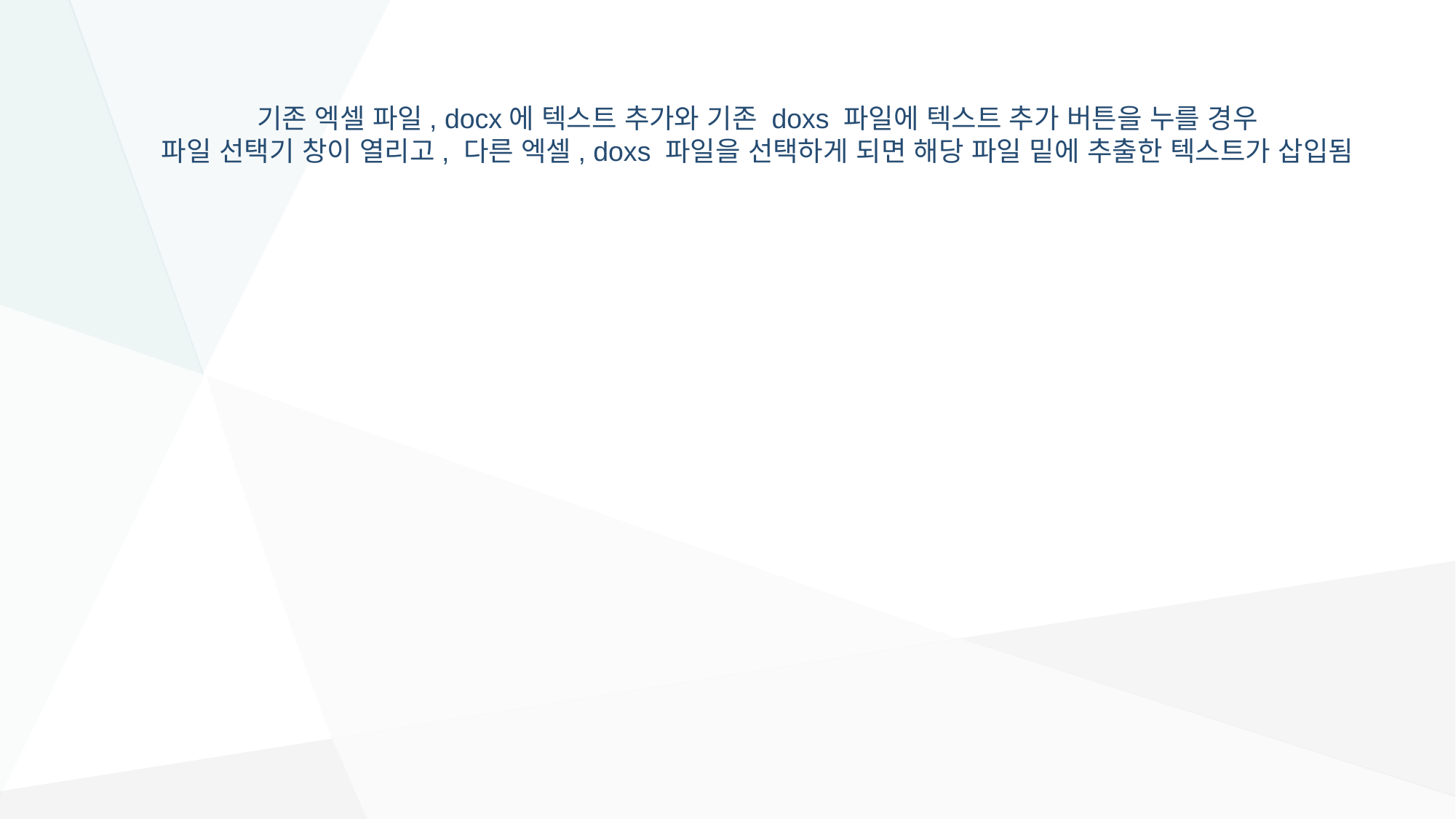

기존 엑셀 파일, docx에 텍스트 추가와 기존 doxs 파일에 텍스트 추가 버튼을 누를 경우
파일 선택기 창이 열리고, 다른 엑셀, doxs 파일을 선택하게 되면 해당 파일 밑에 추출한 텍스트가 삽입됨